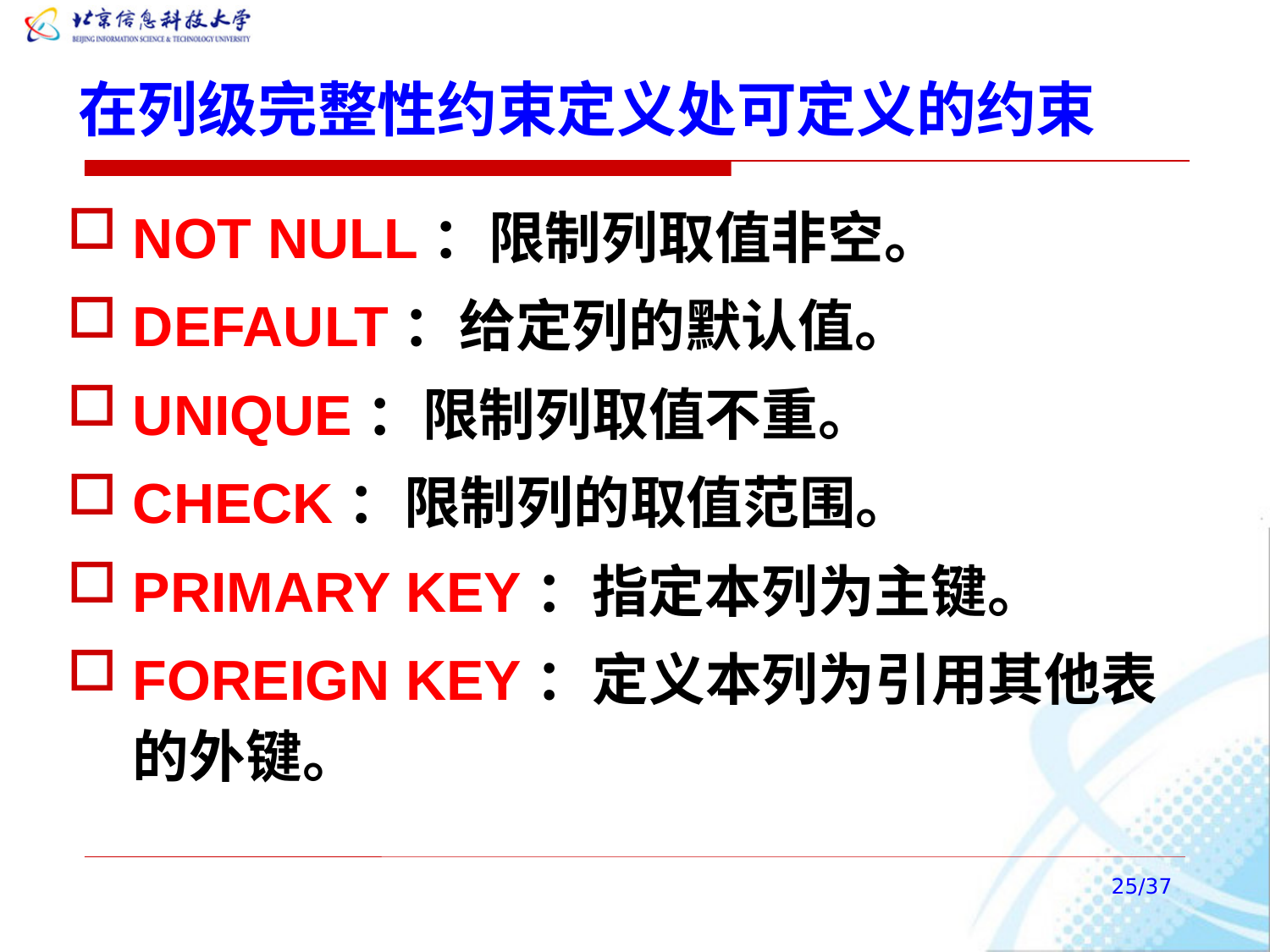

# 在列级完整性约束定义处可定义的约束
NOT NULL：限制列取值非空。
DEFAULT：给定列的默认值。
UNIQUE：限制列取值不重。
CHECK：限制列的取值范围。
PRIMARY KEY：指定本列为主键。
FOREIGN KEY：定义本列为引用其他表的外键。

25/37